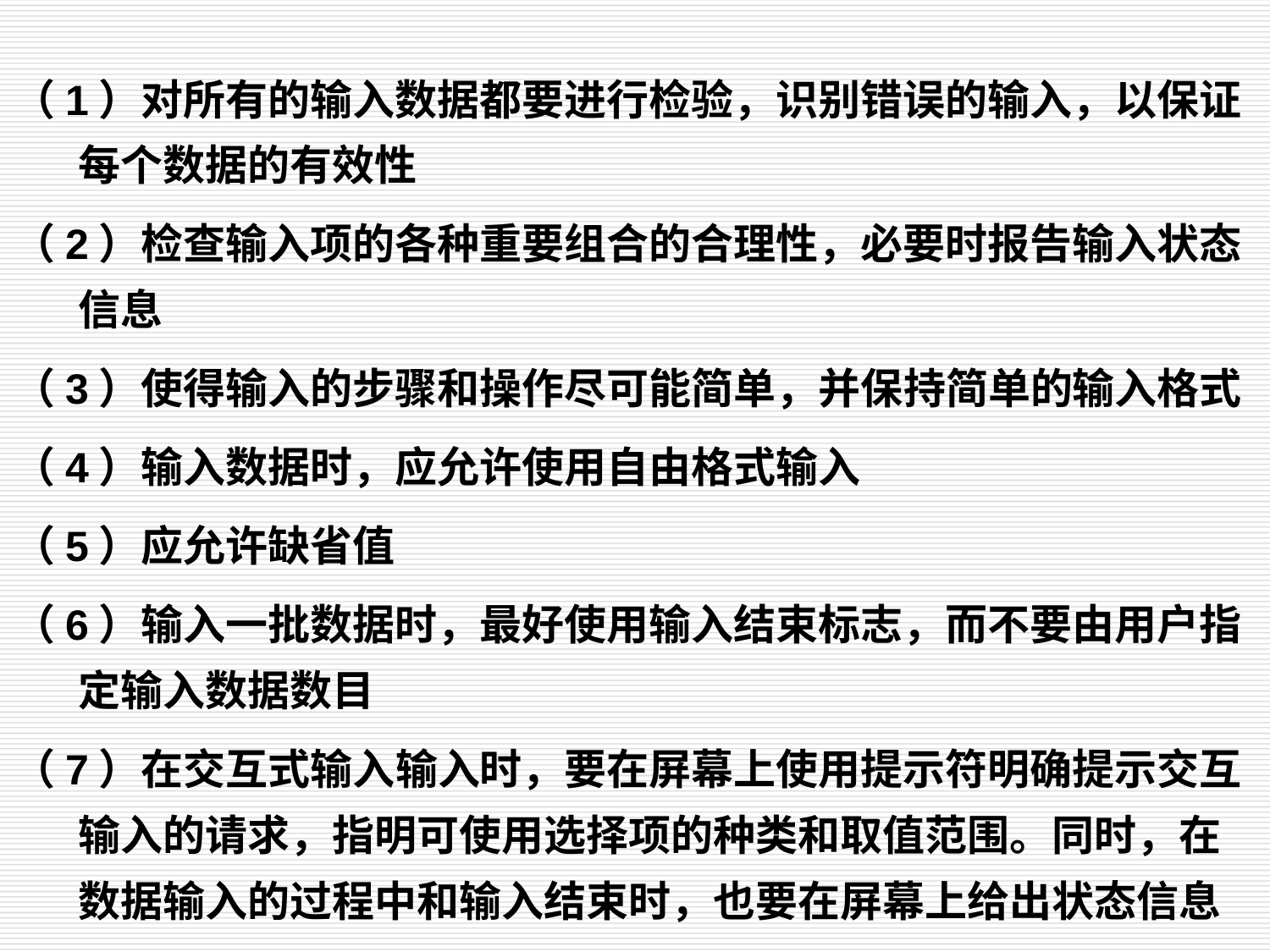

（1）对所有的输入数据都要进行检验，识别错误的输入，以保证每个数据的有效性
（2）检查输入项的各种重要组合的合理性，必要时报告输入状态信息
（3）使得输入的步骤和操作尽可能简单，并保持简单的输入格式
（4）输入数据时，应允许使用自由格式输入
（5）应允许缺省值
（6）输入一批数据时，最好使用输入结束标志，而不要由用户指定输入数据数目
（7）在交互式输入输入时，要在屏幕上使用提示符明确提示交互输入的请求，指明可使用选择项的种类和取值范围。同时，在数据输入的过程中和输入结束时，也要在屏幕上给出状态信息